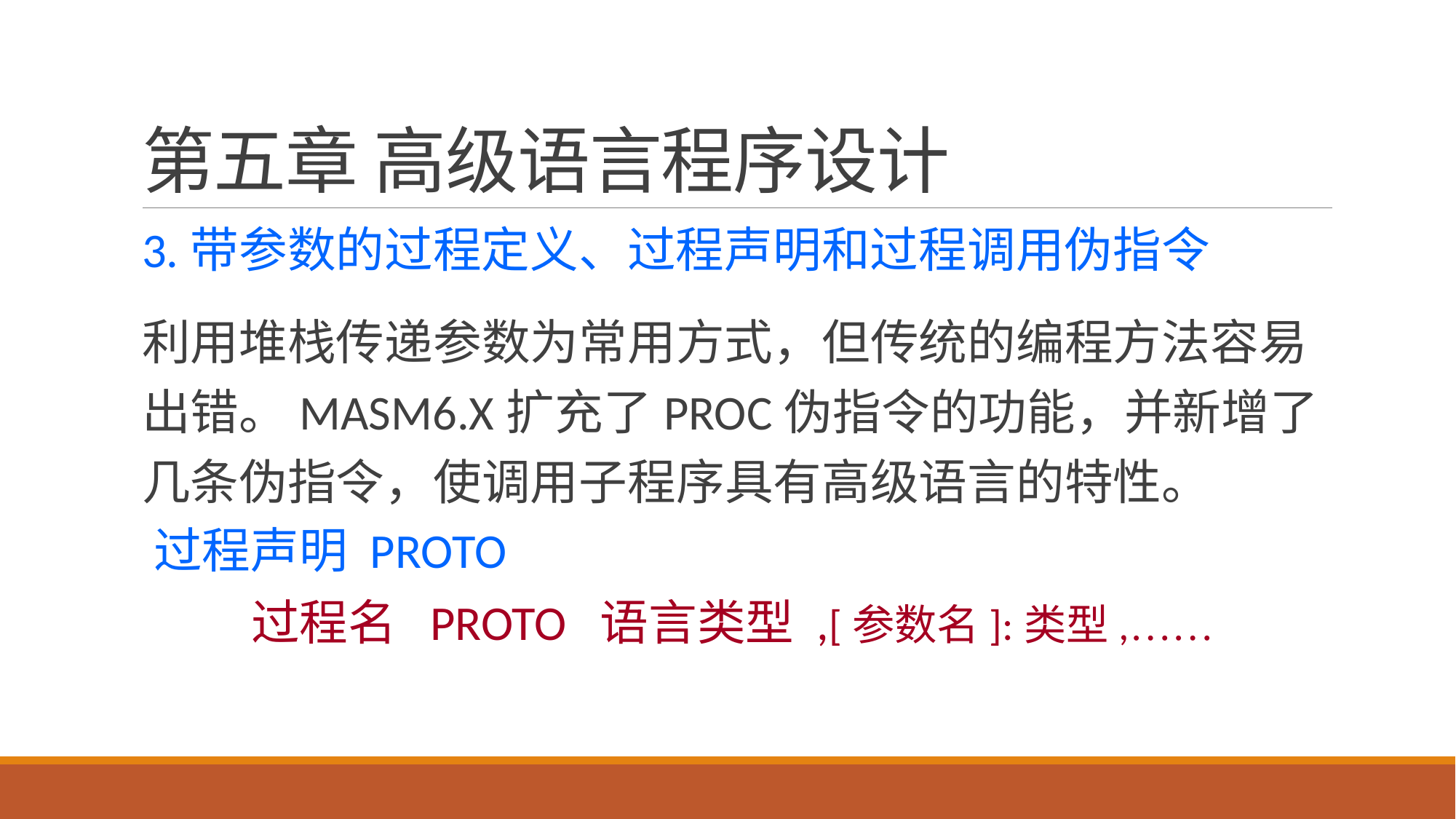

# 第五章 高级语言程序设计
3.带参数的过程定义、过程声明和过程调用伪指令
利用堆栈传递参数为常用方式，但传统的编程方法容易出错。MASM6.X扩充了PROC伪指令的功能，并新增了几条伪指令，使调用子程序具有高级语言的特性。
 过程声明 PROTO
	过程名  PROTO  语言类型 ,[参数名]:类型,……